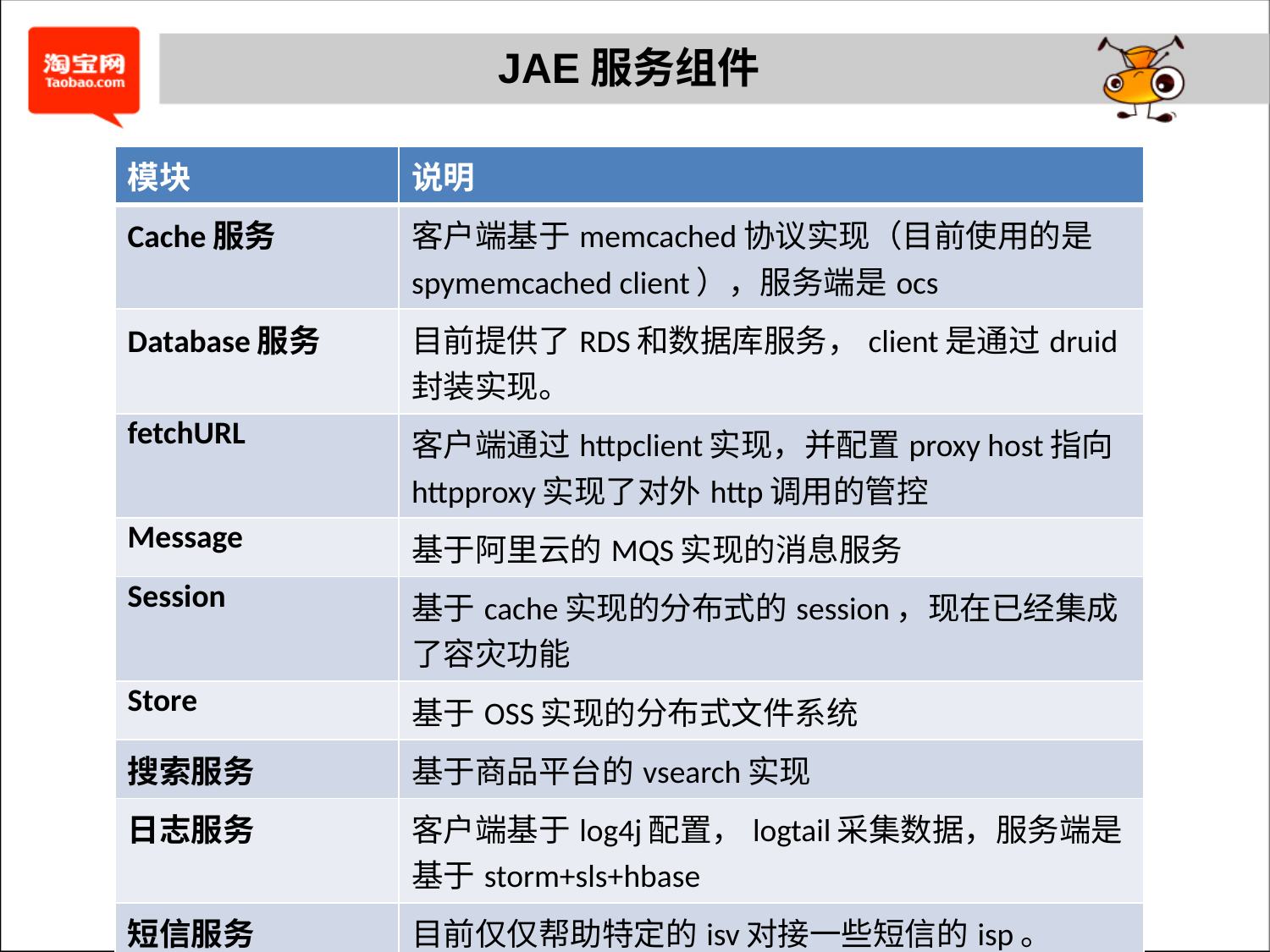

JAE服务组件
| 模块 | 说明 |
| --- | --- |
| Cache服务 | 客户端基于memcached协议实现（目前使用的是spymemcached client），服务端是ocs |
| Database服务 | 目前提供了RDS和数据库服务，client是通过druid封装实现。 |
| fetchURL | 客户端通过httpclient实现，并配置proxy host指向httpproxy实现了对外http调用的管控 |
| Message | 基于阿里云的MQS实现的消息服务 |
| Session | 基于cache实现的分布式的session，现在已经集成了容灾功能 |
| Store | 基于OSS实现的分布式文件系统 |
| 搜索服务 | 基于商品平台的vsearch实现 |
| 日志服务 | 客户端基于log4j配置，logtail采集数据，服务端是基于storm+sls+hbase |
| 短信服务 | 目前仅仅帮助特定的isv对接一些短信的isp。 |
| Cdn | 客户端通过tbml和assetFilter实现透明的cdn代理，服务端使用的是阿里云的cdn实现。 |